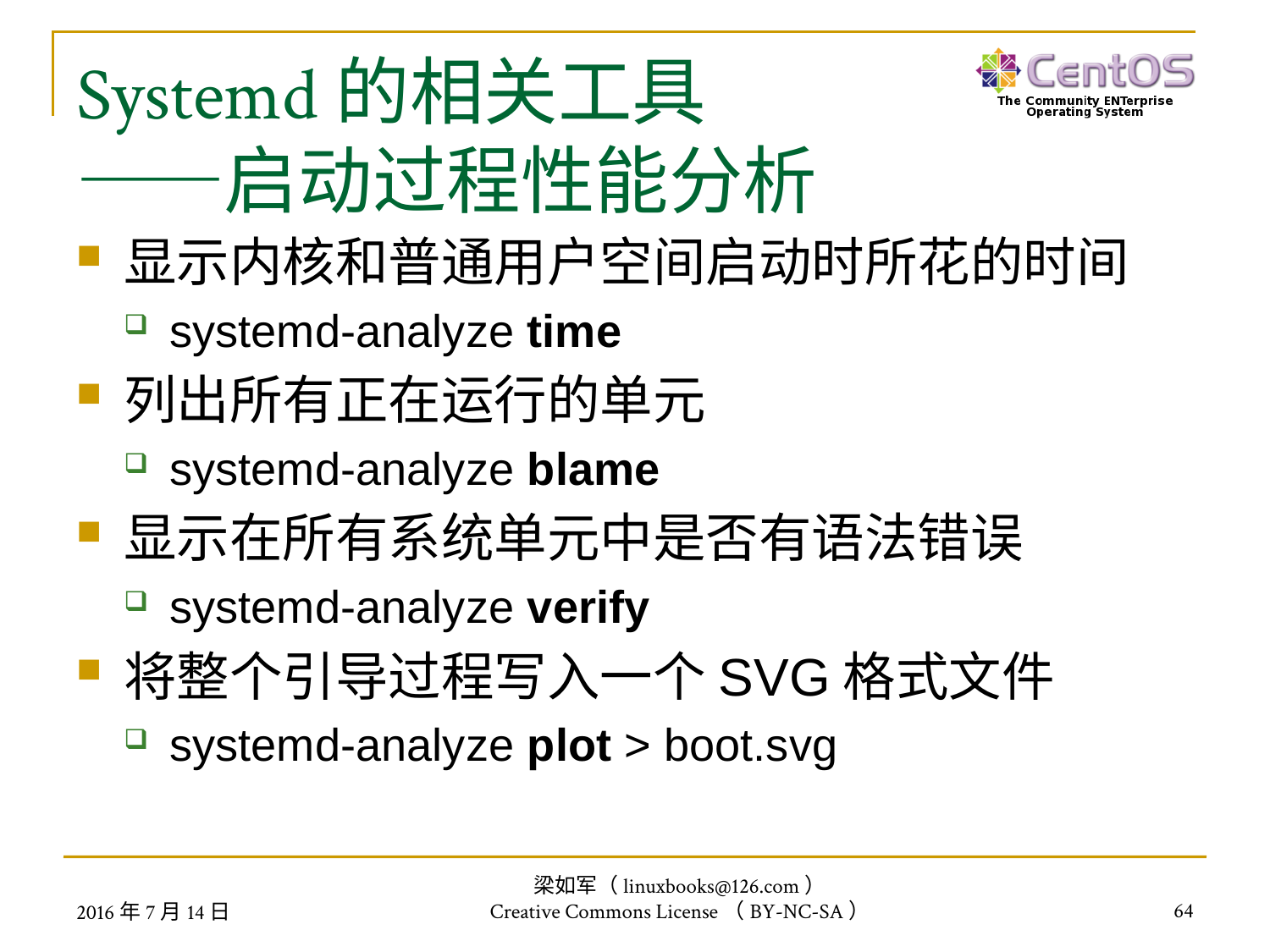

# Systemd的相关工具 ——启动过程性能分析
显示内核和普通用户空间启动时所花的时间
systemd-analyze time
列出所有正在运行的单元
systemd-analyze blame
显示在所有系统单元中是否有语法错误
systemd-analyze verify
将整个引导过程写入一个SVG格式文件
systemd-analyze plot > boot.svg
梁如军（linuxbooks@126.com）
Creative Commons License（BY-NC-SA）
2016年7月14日
64